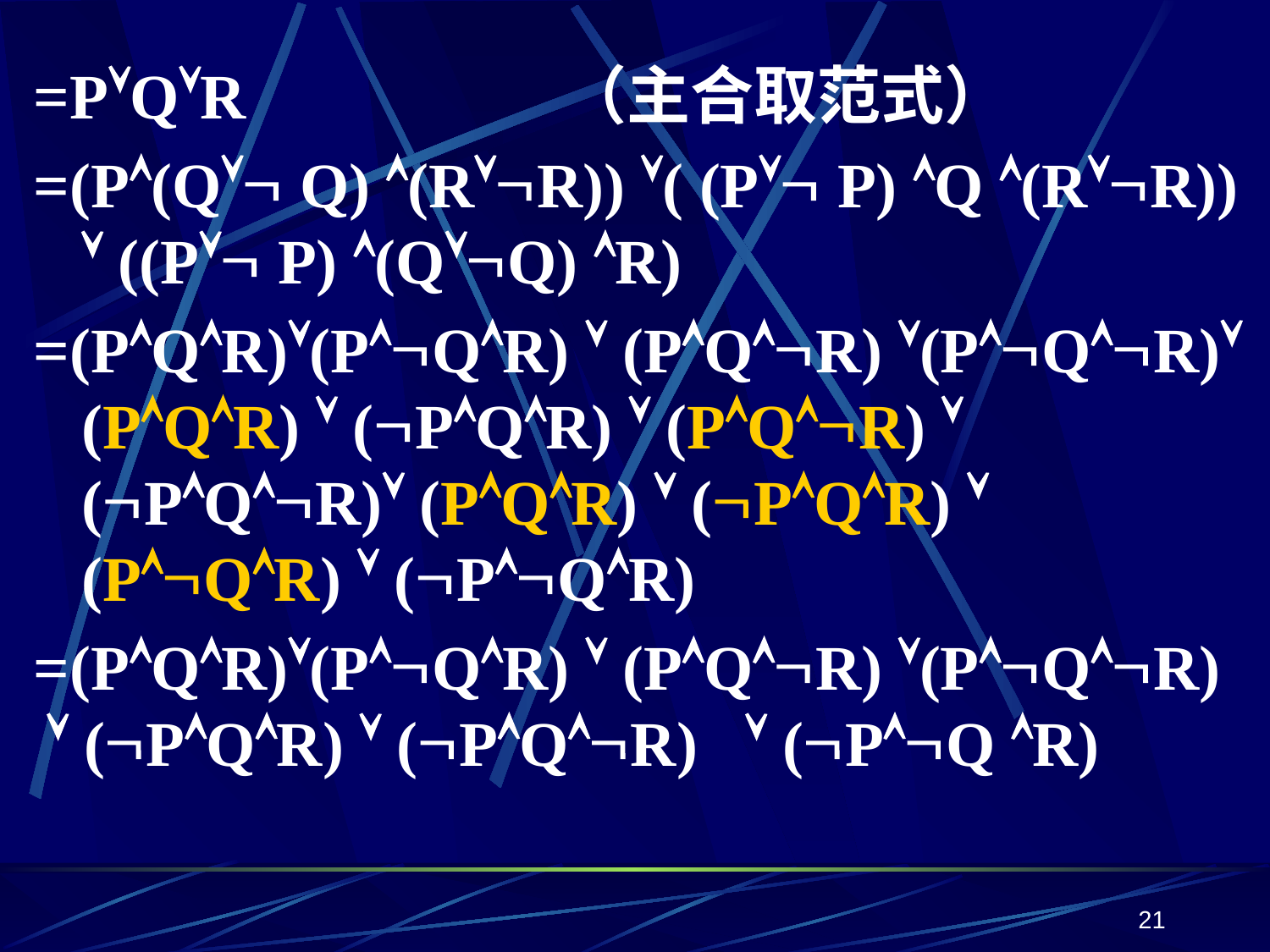

=P∨Q∨R                   （主合取范式）
=(P∧(Q∨¬ Q) ∧(R∨¬R)) ∨( (P∨¬ P) ∧Q ∧(R∨¬R)) ∨ ((P∨¬ P) ∧(Q∨¬Q) ∧R)
=(P∧Q∧R)∨(P∧¬Q∧R) ∨ (P∧Q∧¬R) ∨(P∧¬Q∧¬R)∨ (P∧Q∧R) ∨ (¬P∧Q∧R) ∨ (P∧Q∧¬R) ∨ (¬P∧Q∧¬R)∨ (P∧Q∧R) ∨ (¬P∧Q∧R) ∨ (P∧¬Q∧R) ∨ (¬P∧¬Q∧R)
=(P∧Q∧R)∨(P∧¬Q∧R) ∨ (P∧Q∧¬R) ∨(P∧¬Q∧¬R) ∨ (¬P∧Q∧R) ∨ (¬P∧Q∧¬R)   ∨ (¬P∧¬Q ∧R)

21